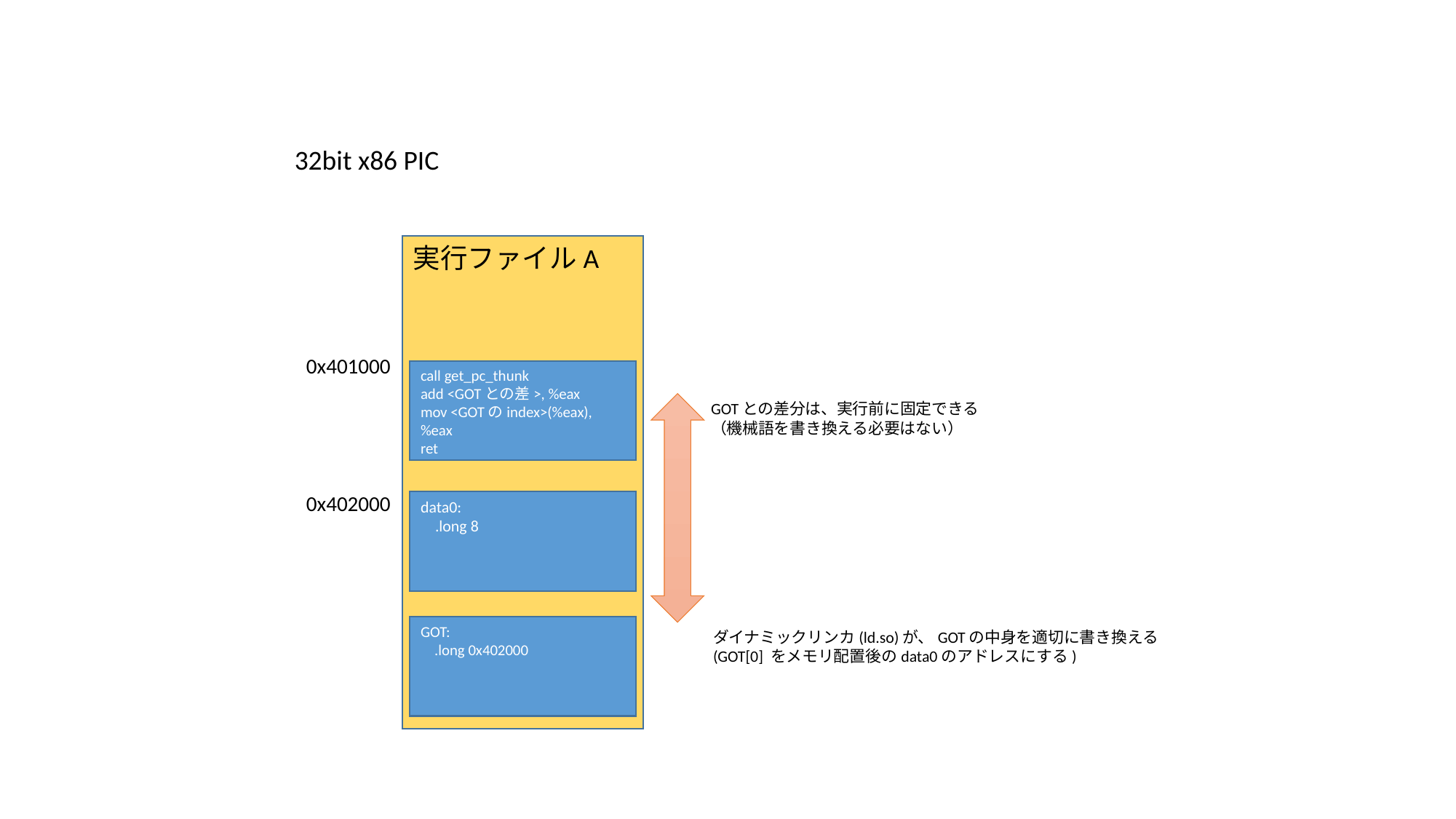

32bit x86 PIC
実行ファイルA
0x401000
call get_pc_thunk
add <GOTとの差>, %eax
mov <GOTのindex>(%eax), %eax
ret

GOTとの差分は、実行前に固定できる
（機械語を書き換える必要はない）
0x402000
data0:
    .long 8
GOT:
    .long 0x402000
ダイナミックリンカ(ld.so)が、GOTの中身を適切に書き換える
(GOT[0] をメモリ配置後のdata0のアドレスにする)